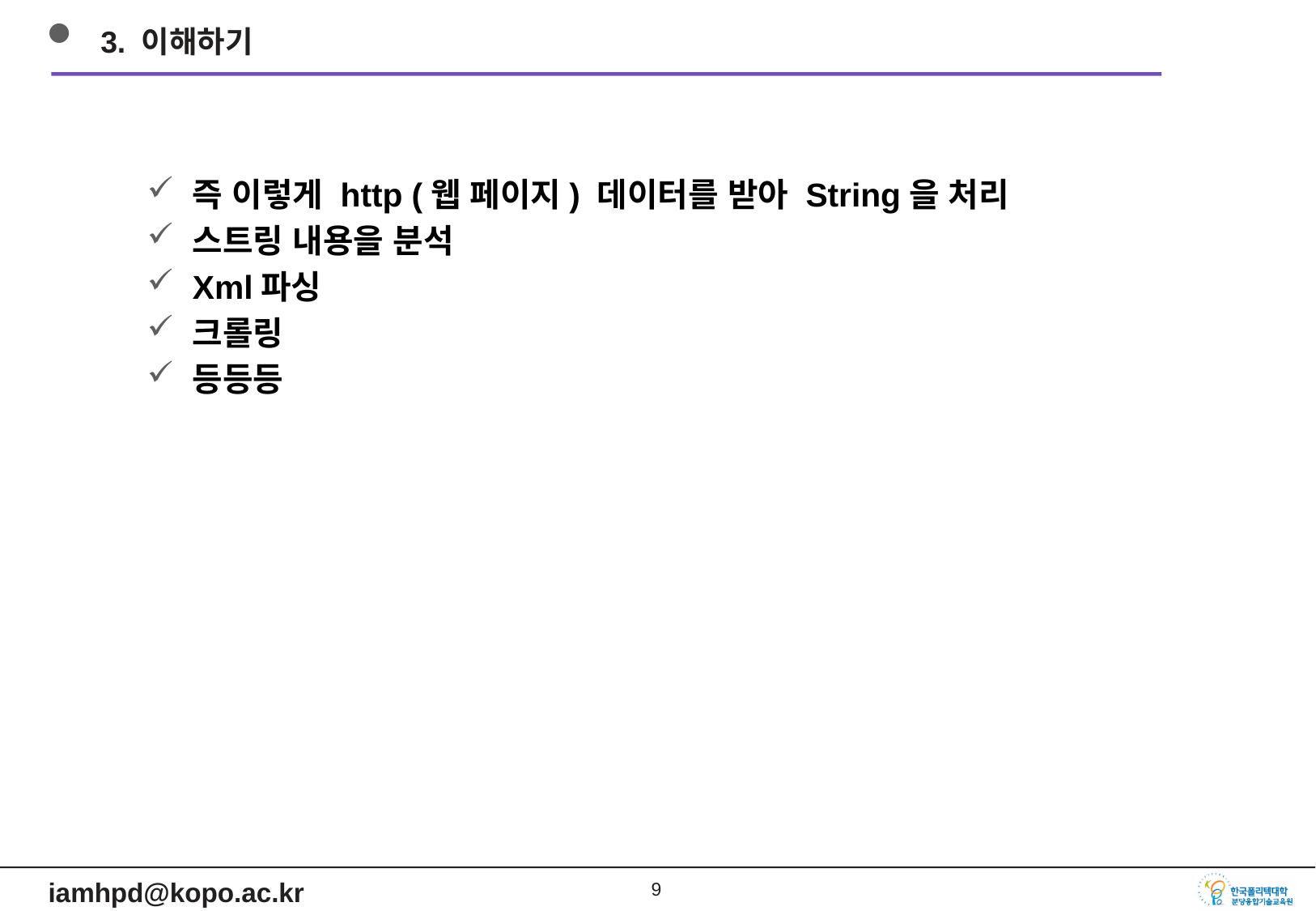

3. 이해하기
즉 이렇게 http (웹 페이지) 데이터를 받아 String을 처리
스트링 내용을 분석
Xml파싱
크롤링
등등등
9